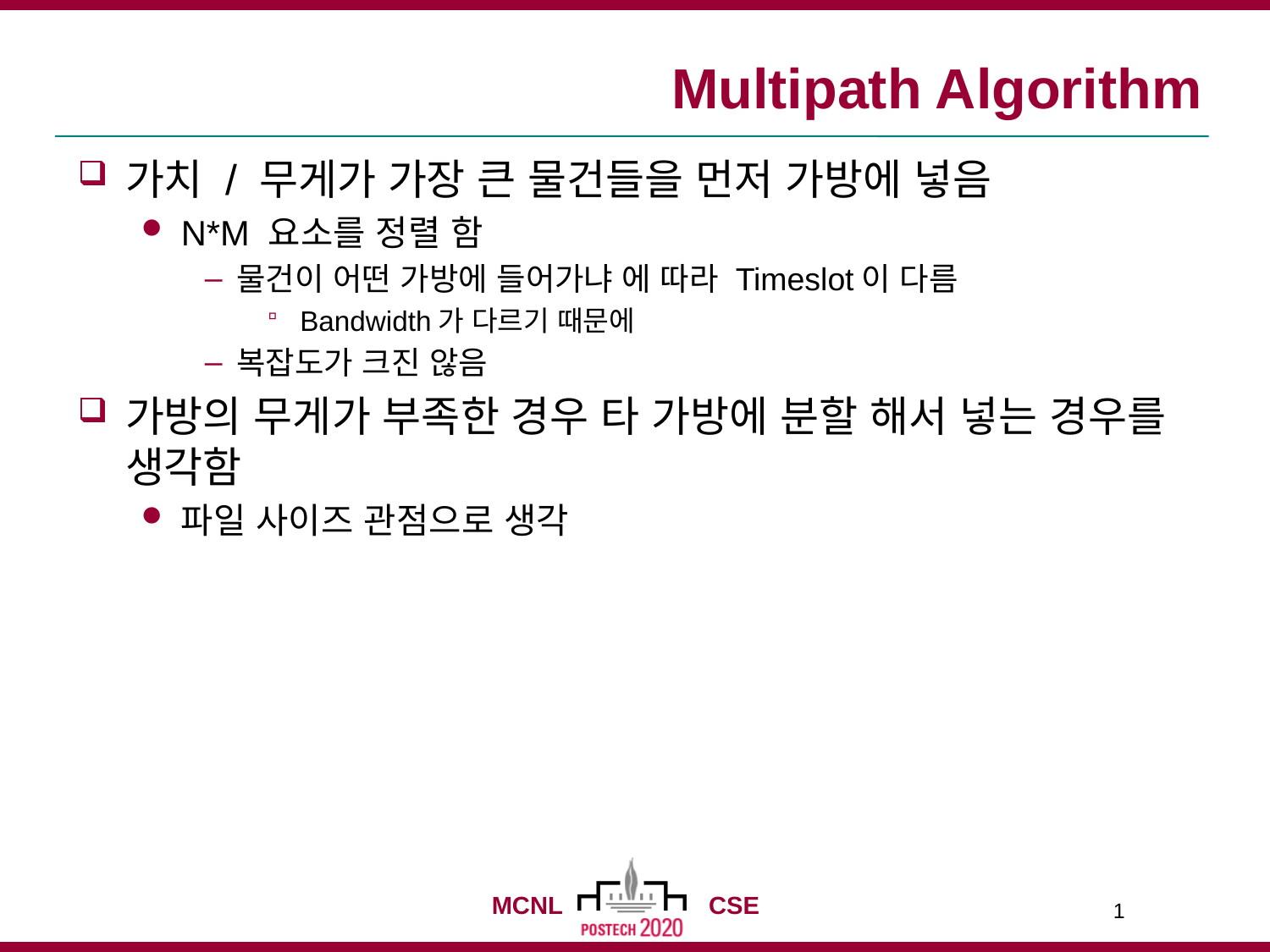

# Multipath Algorithm
가치 / 무게가 가장 큰 물건들을 먼저 가방에 넣음
N*M 요소를 정렬 함
물건이 어떤 가방에 들어가냐 에 따라 Timeslot이 다름
Bandwidth가 다르기 때문에
복잡도가 크진 않음
가방의 무게가 부족한 경우 타 가방에 분할 해서 넣는 경우를 생각함
파일 사이즈 관점으로 생각

1